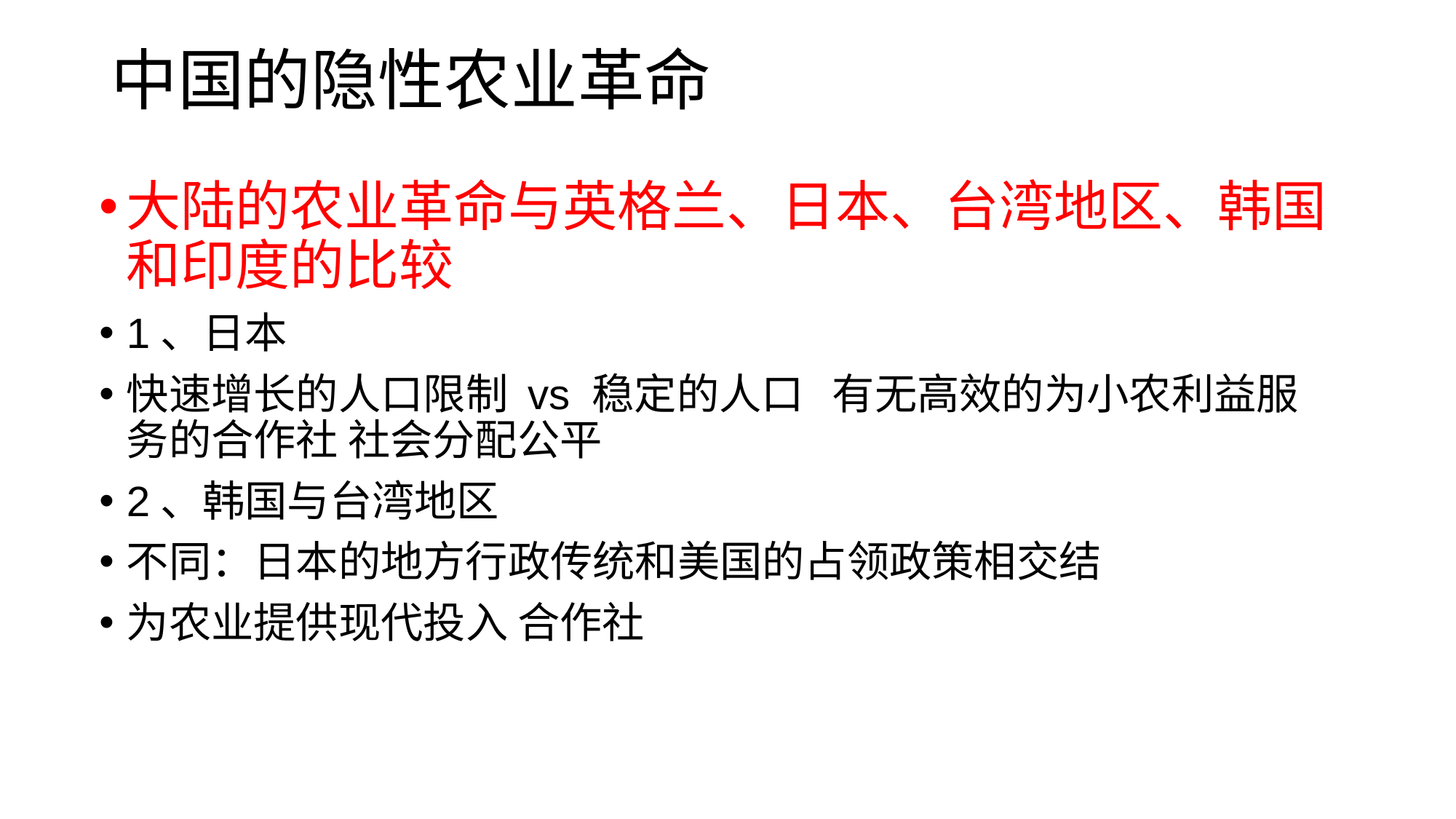

# 中国的隐性农业革命
大陆的农业革命与英格兰、日本、台湾地区、韩国和印度的比较
1、日本
快速增长的人口限制 vs 稳定的人口   有无高效的为小农利益服务的合作社 社会分配公平
2、韩国与台湾地区
不同：日本的地方行政传统和美国的占领政策相交结
为农业提供现代投入 合作社